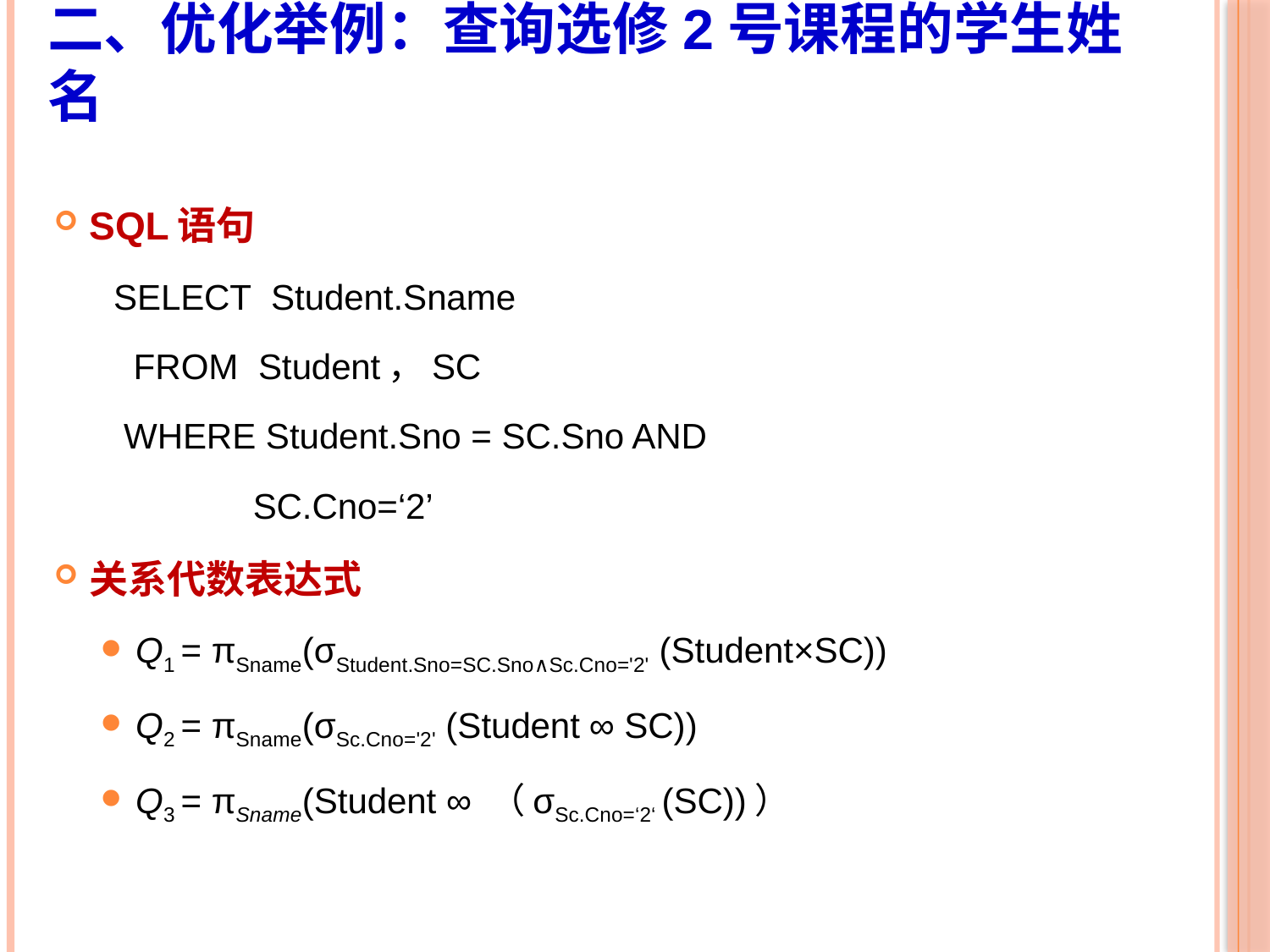

# 二、优化举例：查询选修2号课程的学生姓名
SQL语句
      SELECT  Student.Sname
        FROM  Student，SC
       WHERE Student.Sno = SC.Sno AND
                    SC.Cno=‘2’
关系代数表达式
Q1 = πSname(σStudent.Sno=SC.Sno∧Sc.Cno='2' (Student×SC))
Q2 = πSname(σSc.Cno='2' (Student ∞ SC))
Q3 = πSname(Student ∞ （σSc.Cno=‘2‘ (SC))）